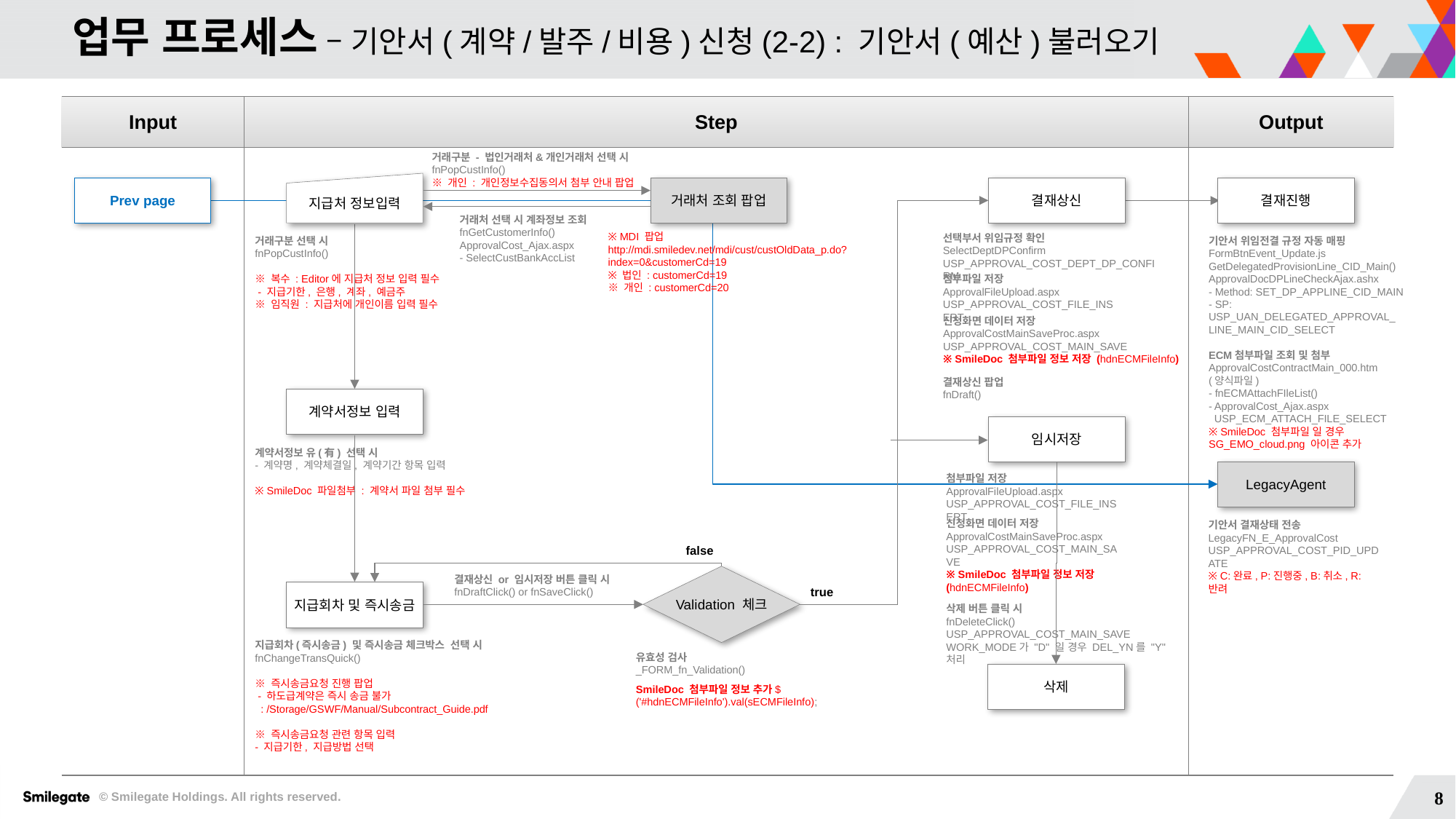

# 업무 프로세스 – 기안서(계약/발주/비용)신청(2-2) : 기안서(예산)불러오기
| Input | Step | Output |
| --- | --- | --- |
|  |  |  |
거래구분 - 법인거래처&개인거래처 선택 시
fnPopCustInfo()
※ 개인 : 개인정보수집동의서 첨부 안내 팝업

지급처 정보입력
Prev page
거래처 조회 팝업
결재상신
결재진행
거래처 선택 시 계좌정보 조회
fnGetCustomerInfo()
ApprovalCost_Ajax.aspx
- SelectCustBankAccList
※ MDI 팝업
http://mdi.smiledev.net/mdi/cust/custOldData_p.do?index=0&customerCd=19
※ 법인 : customerCd=19
※ 개인 : customerCd=20
선택부서 위임규정 확인
SelectDeptDPConfirm
USP_APPROVAL_COST_DEPT_DP_CONFIRM
기안서 위임전결 규정 자동 매핑
FormBtnEvent_Update.js GetDelegatedProvisionLine_CID_Main()
ApprovalDocDPLineCheckAjax.ashx
- Method: SET_DP_APPLINE_CID_MAIN
- SP: USP_UAN_DELEGATED_APPROVAL_
LINE_MAIN_CID_SELECT

ECM첨부파일 조회 및 첨부
ApprovalCostContractMain_000.htm
(양식파일)
- fnECMAttachFIleList()
- ApprovalCost_Ajax.aspx
  USP_ECM_ATTACH_FILE_SELECT
※ SmileDoc 첨부파일 일 경우
SG_EMO_cloud.png 아이콘 추가

거래구분 선택 시
fnPopCustInfo()

※ 복수 : Editor에 지급처 정보 입력 필수
 - 지급기한, 은행, 계좌, 예금주
※ 임직원 : 지급처에 개인이름 입력 필수
첨부파일 저장
ApprovalFileUpload.aspx
USP_APPROVAL_COST_FILE_INSERT
신청화면 데이터 저장
ApprovalCostMainSaveProc.aspx
USP_APPROVAL_COST_MAIN_SAVE
※ SmileDoc 첨부파일 정보 저장 (hdnECMFileInfo)
결재상신 팝업
fnDraft()
계약서정보 입력
임시저장
계약서정보 유(有) 선택 시
- 계약명, 계약체결일, 계약기간 항목 입력

※ SmileDoc 파일첨부 : 계약서 파일 첨부 필수
LegacyAgent
첨부파일 저장
ApprovalFileUpload.aspx
USP_APPROVAL_COST_FILE_INSERT
신청화면 데이터 저장
ApprovalCostMainSaveProc.aspx
USP_APPROVAL_COST_MAIN_SAVE
※ SmileDoc 첨부파일 정보 저장 (hdnECMFileInfo)

기안서 결재상태 전송
LegacyFN_E_ApprovalCost
USP_APPROVAL_COST_PID_UPDATE
※ C:완료, P:진행중, B:취소, R:반려
false
Validation 체크
결재상신 or 임시저장 버튼 클릭 시
fnDraftClick() or fnSaveClick()
true
지급회차 및 즉시송금
삭제 버튼 클릭 시
fnDeleteClick()
USP_APPROVAL_COST_MAIN_SAVE
WORK_MODE가 "D" 일 경우 DEL_YN를 "Y"처리
지급회차(즉시송금) 및 즉시송금 체크박스  선택 시
fnChangeTransQuick()

※ 즉시송금요청 진행 팝업
 - 하도급계약은 즉시 송금 불가
  : /Storage/GSWF/Manual/Subcontract_Guide.pdf

※ 즉시송금요청 관련 항목 입력
- 지급기한, 지급방법 선택

유효성 검사
_FORM_fn_Validation()
삭제
SmileDoc 첨부파일 정보 추가$('#hdnECMFileInfo').val(sECMFileInfo);
8